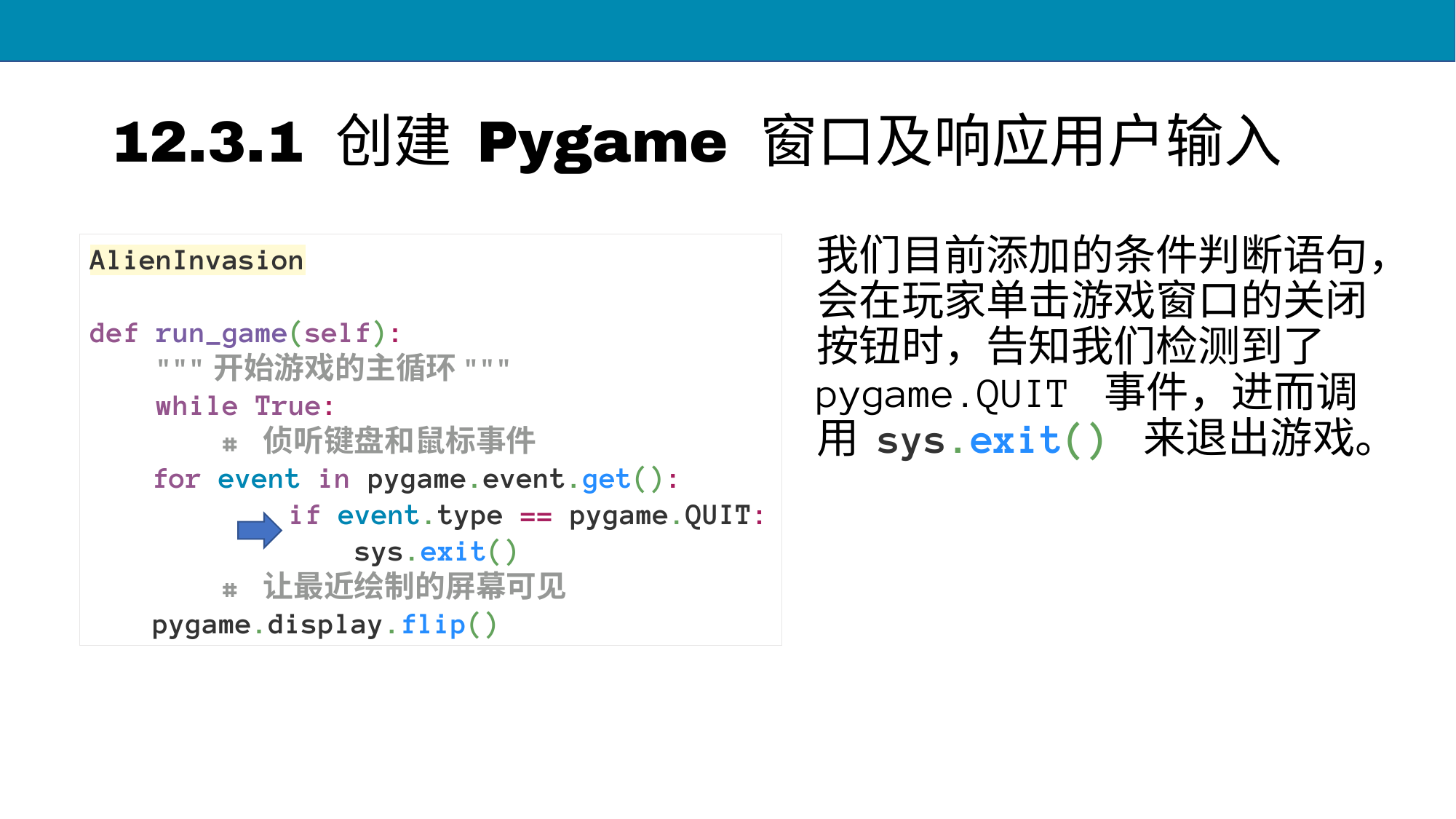

# 12.3.1 创建 Pygame 窗口及响应用户输入
我们目前添加的条件判断语句，会在玩家单击游戏窗口的关闭按钮时，告知我们检测到了 pygame.QUIT 事件，进而调用 sys.exit() 来退出游戏。
AlienInvasion
def run_game(self):
    """开始游戏的主循环"""
    while True:
        # 侦听键盘和鼠标事件
        for event in pygame.event.get():
            if event.type == pygame.QUIT:
                sys.exit()
        # 让最近绘制的屏幕可见
        pygame.display.flip()